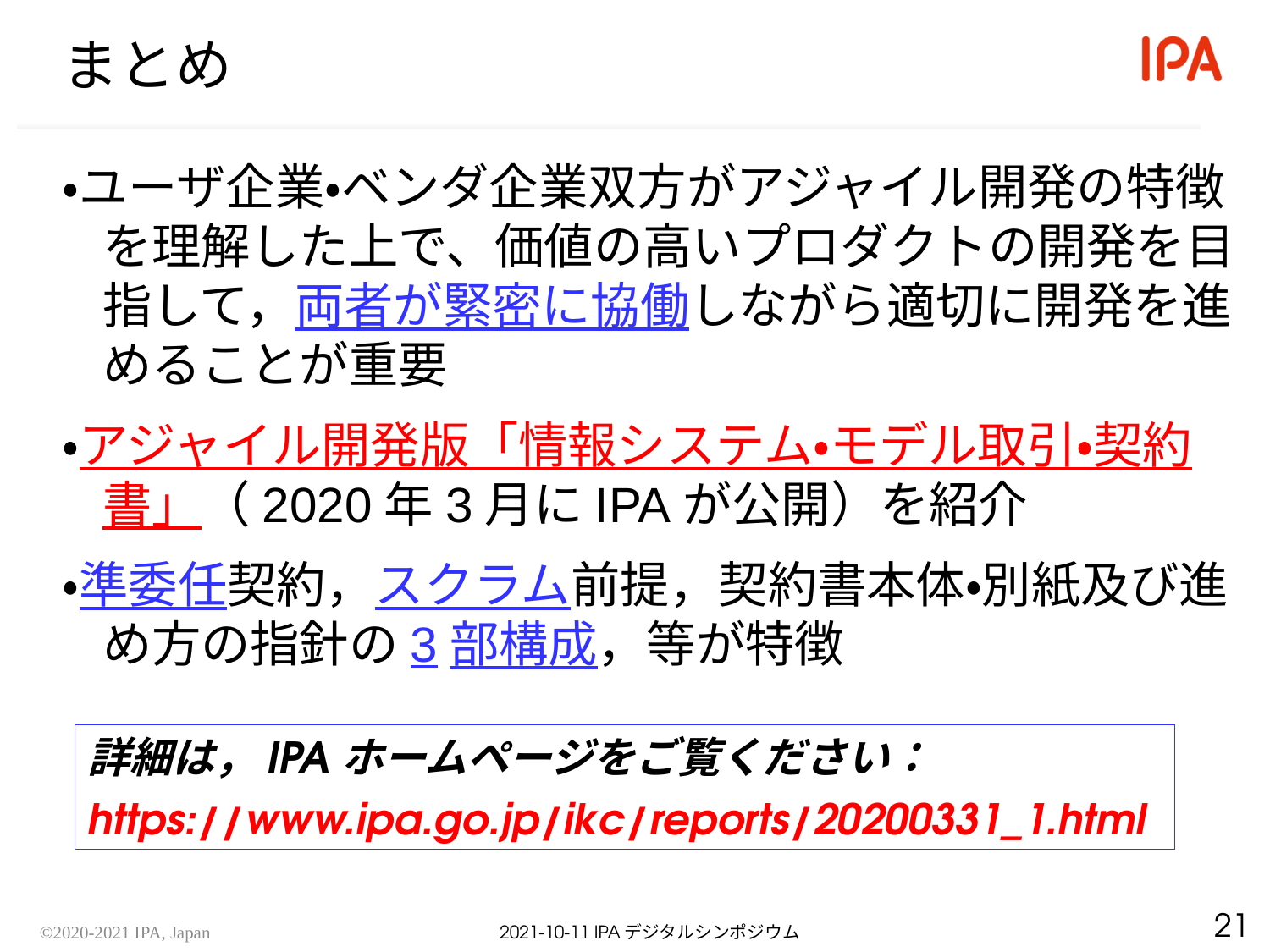

# まとめ
・ユーザ企業・ベンダ企業双方がアジャイル開発の特徴を理解した上で、価値の高いプロダクトの開発を目指して，両者が緊密に協働しながら適切に開発を進めることが重要
・アジャイル開発版「情報システム・モデル取引・契約書」（2020年3月にIPAが公開）を紹介
・準委任契約，スクラム前提，契約書本体・別紙及び進め方の指針の3部構成，等が特徴
詳細は，IPAホームページをご覧ください：
https://www.ipa.go.jp/ikc/reports/20200331_1.html
21
©2020-2021 IPA, Japan